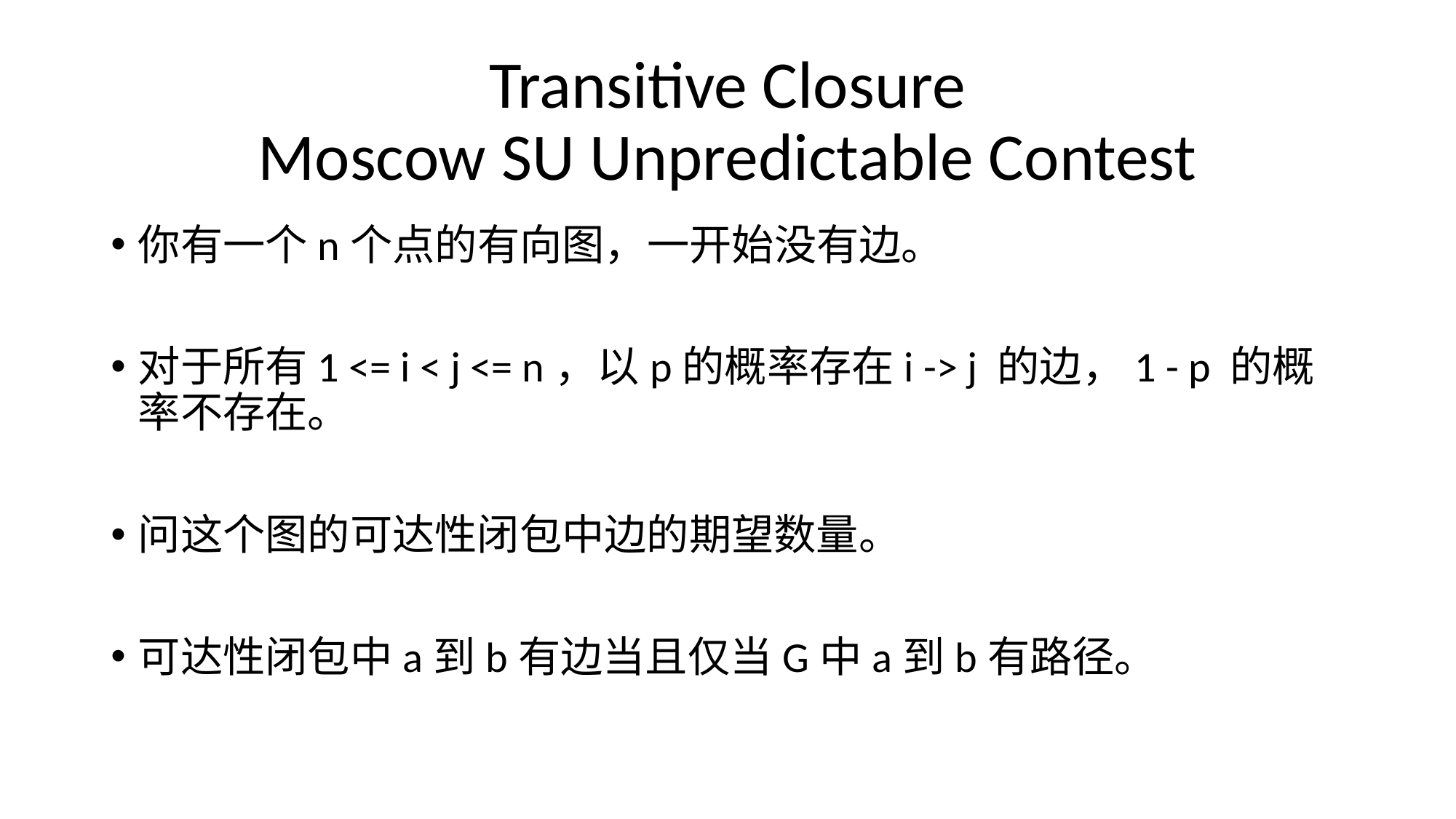

# Transitive Closure Moscow SU Unpredictable Contest
你有一个n个点的有向图，一开始没有边。

对于所有1 <= i < j <= n，以p的概率存在i -> j 的边，1 - p 的概率不存在。

问这个图的可达性闭包中边的期望数量。

可达性闭包中a到b有边当且仅当G中a到b有路径。